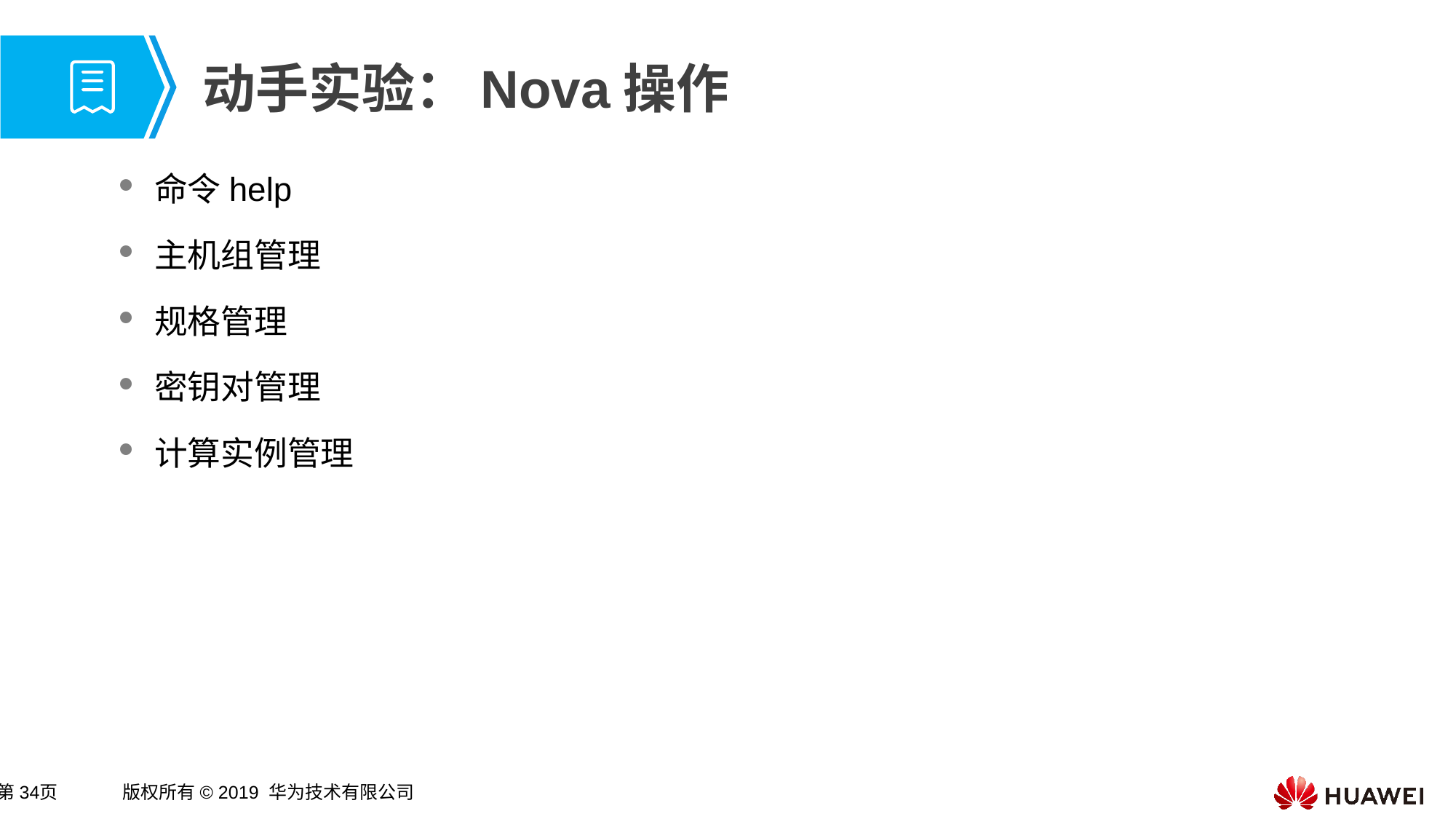

# 动手实验：Nova操作
命令help
主机组管理
规格管理
密钥对管理
计算实例管理